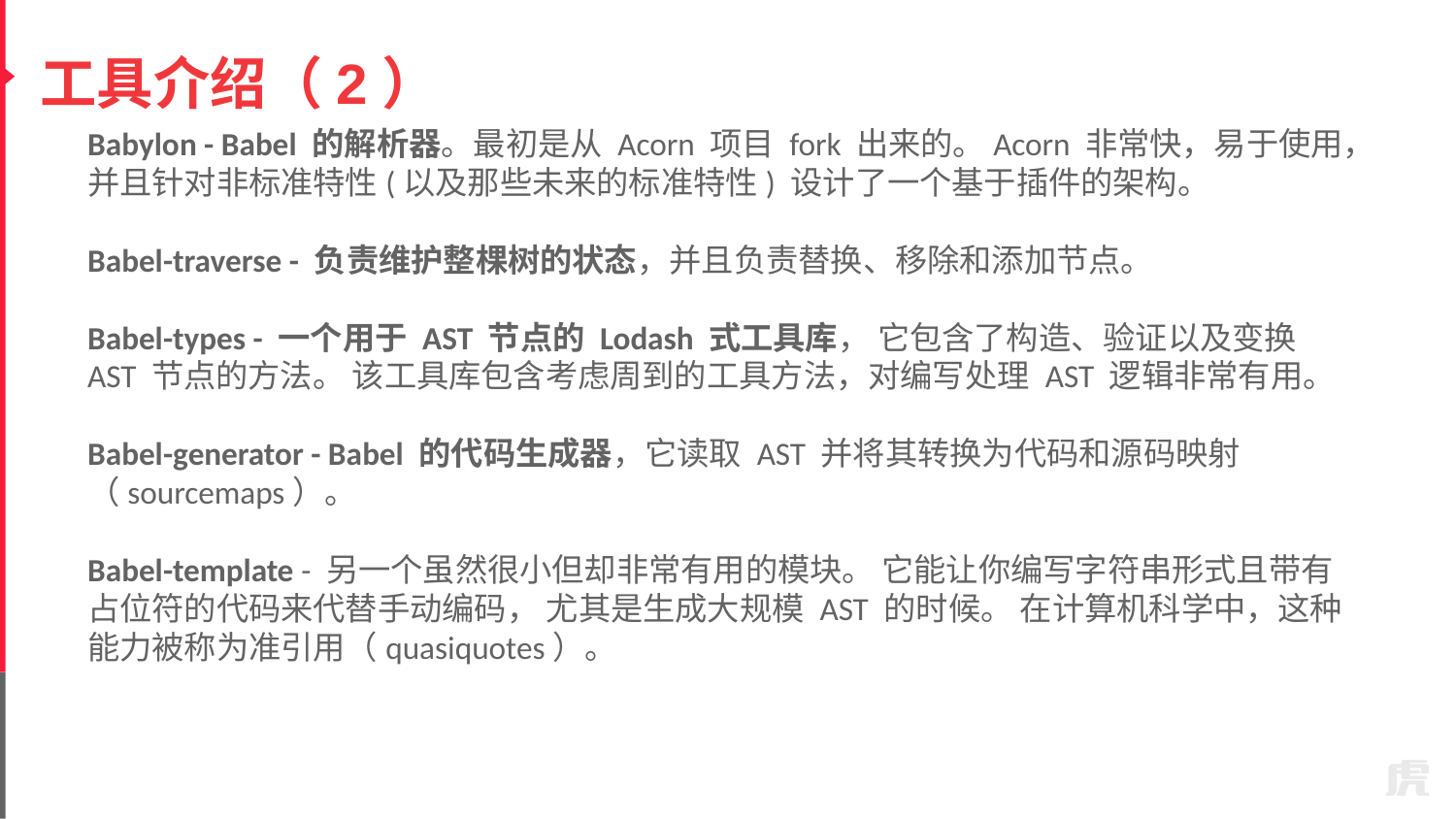

# 工具介绍（2）
Babylon - Babel 的解析器。最初是从 Acorn 项目 fork 出来的。Acorn 非常快，易于使用，并且针对非标准特性(以及那些未来的标准特性) 设计了一个基于插件的架构。

Babel-traverse - 负责维护整棵树的状态，并且负责替换、移除和添加节点。

Babel-types - 一个用于 AST 节点的 Lodash 式工具库， 它包含了构造、验证以及变换 AST 节点的方法。 该工具库包含考虑周到的工具方法，对编写处理 AST 逻辑非常有用。

Babel-generator - Babel 的代码生成器，它读取 AST 并将其转换为代码和源码映射（sourcemaps）。

Babel-template - 另一个虽然很小但却非常有用的模块。 它能让你编写字符串形式且带有占位符的代码来代替手动编码， 尤其是生成大规模 AST 的时候。 在计算机科学中，这种能力被称为准引用（quasiquotes）。